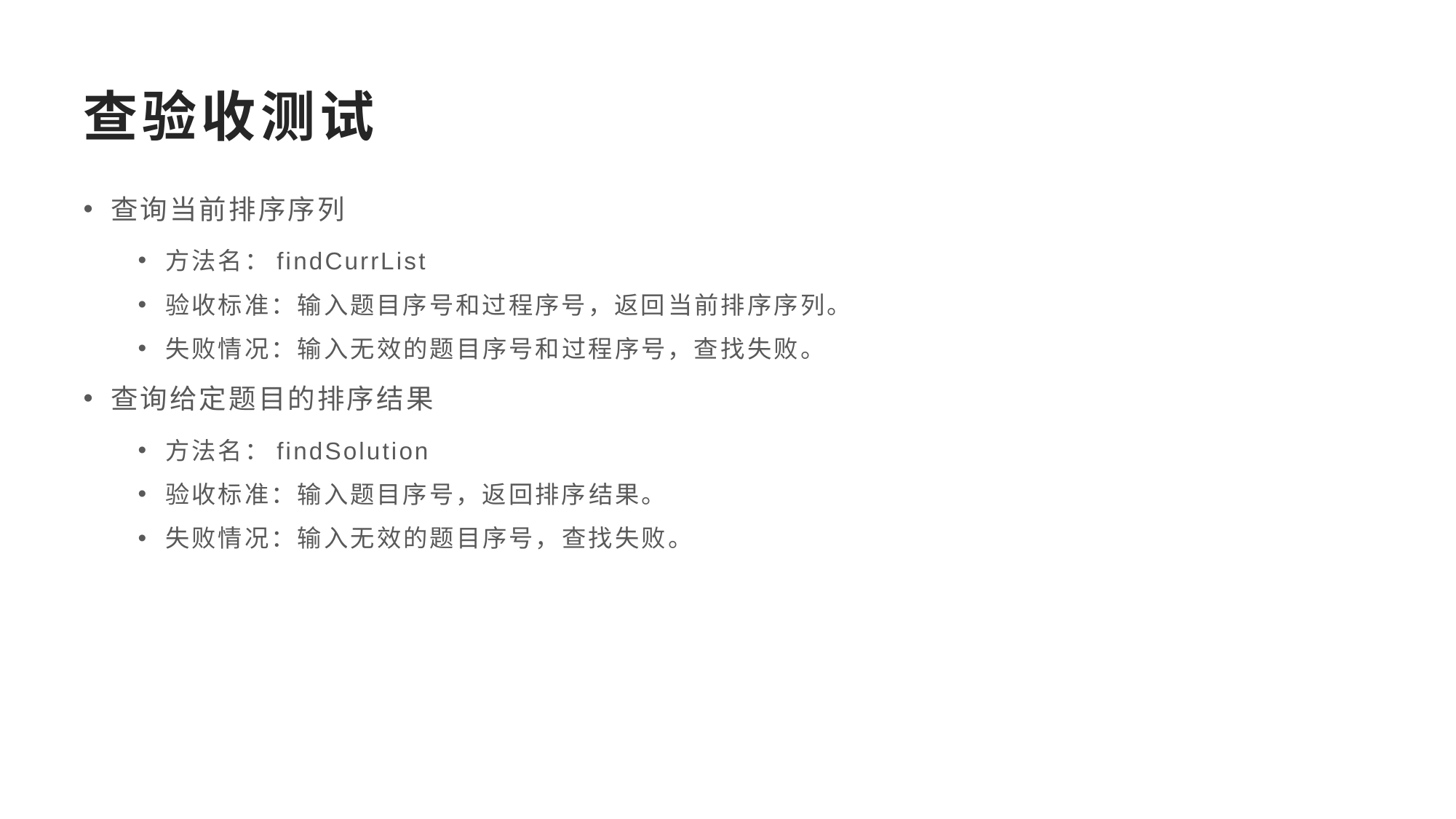

# 查验收测试
查询当前排序序列
方法名：findCurrList
验收标准：输入题目序号和过程序号，返回当前排序序列。
失败情况：输入无效的题目序号和过程序号，查找失败。
查询给定题目的排序结果
方法名：findSolution
验收标准：输入题目序号，返回排序结果。
失败情况：输入无效的题目序号，查找失败。